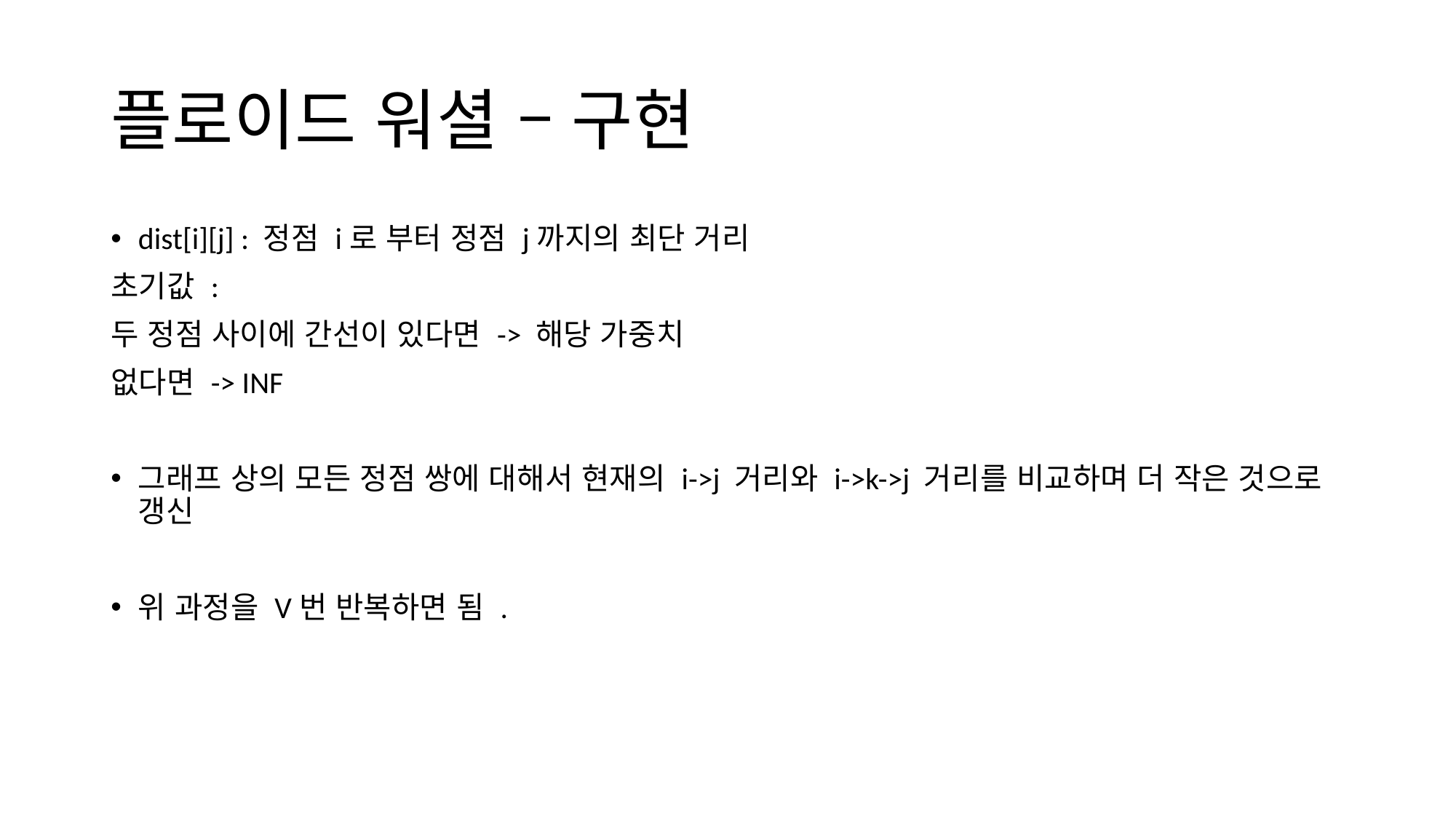

# 플로이드 워셜 – 구현
dist[i][j] : 정점 i로 부터 정점 j까지의 최단 거리
초기값 :
두 정점 사이에 간선이 있다면 -> 해당 가중치
없다면 -> INF

그래프 상의 모든 정점 쌍에 대해서 현재의 i->j 거리와 i->k->j 거리를 비교하며 더 작은 것으로 갱신

위 과정을 V번 반복하면 됨 .